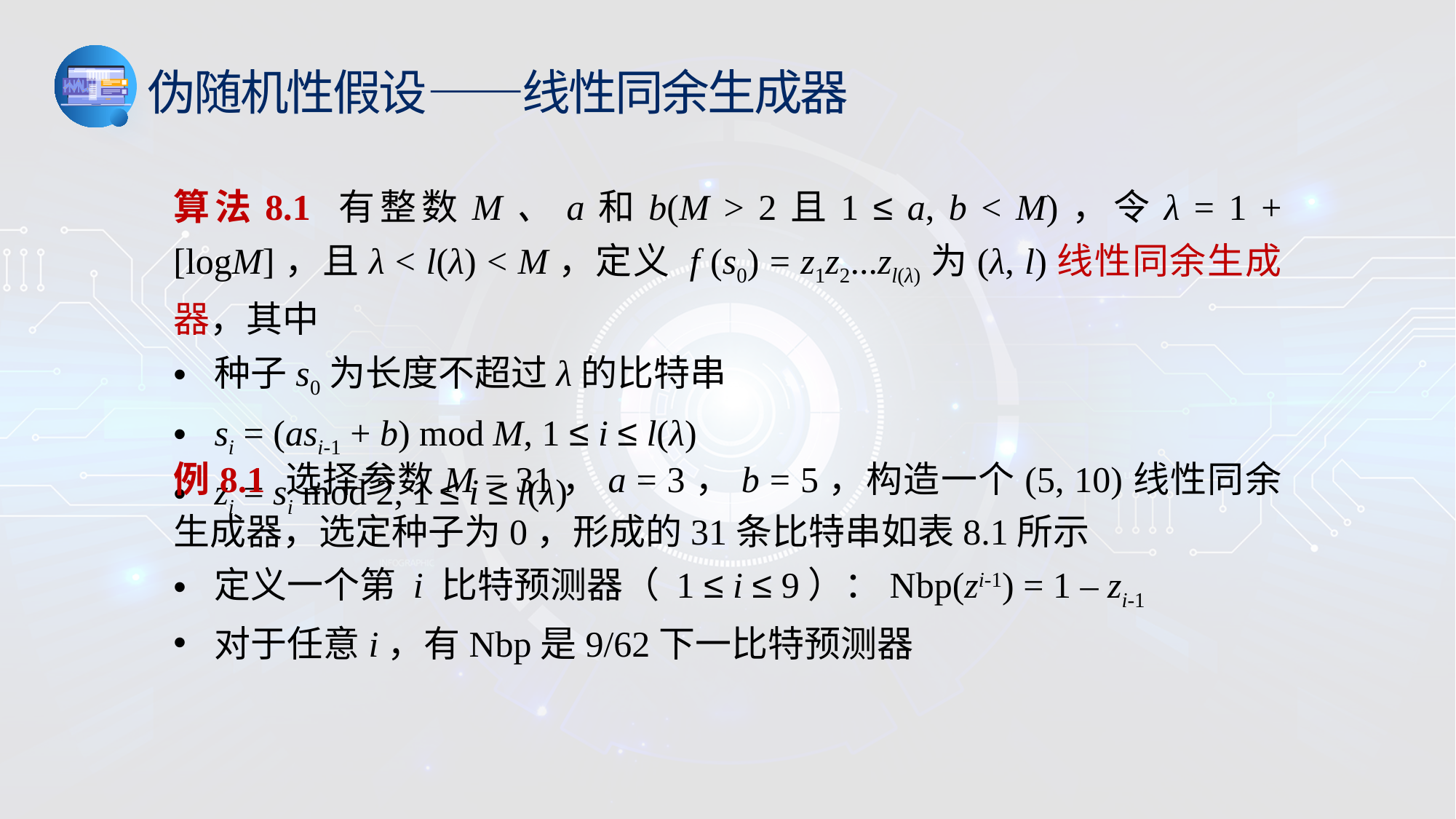

伪随机性假设——线性同余生成器

算法8.1 有整数M、a和b(M > 2且1 ≤ a, b < M)，令λ = 1 + [logM]，且λ < l(λ) < M，定义 f (s0) = z1z2...zl(λ)为(λ, l)线性同余生成器，其中
种子s0为长度不超过λ的比特串
si = (asi-1 + b) mod M, 1 ≤ i ≤ l(λ)
zi = si mod 2, 1 ≤ i ≤ l(λ)
例8.1 选择参数M = 31，a = 3，b = 5，构造一个(5, 10)线性同余生成器，选定种子为0，形成的31条比特串如表8.1所示
定义一个第 i 比特预测器（ 1 ≤ i ≤ 9）：Nbp(zi-1) = 1 – zi-1
对于任意i，有Nbp是9/62下一比特预测器